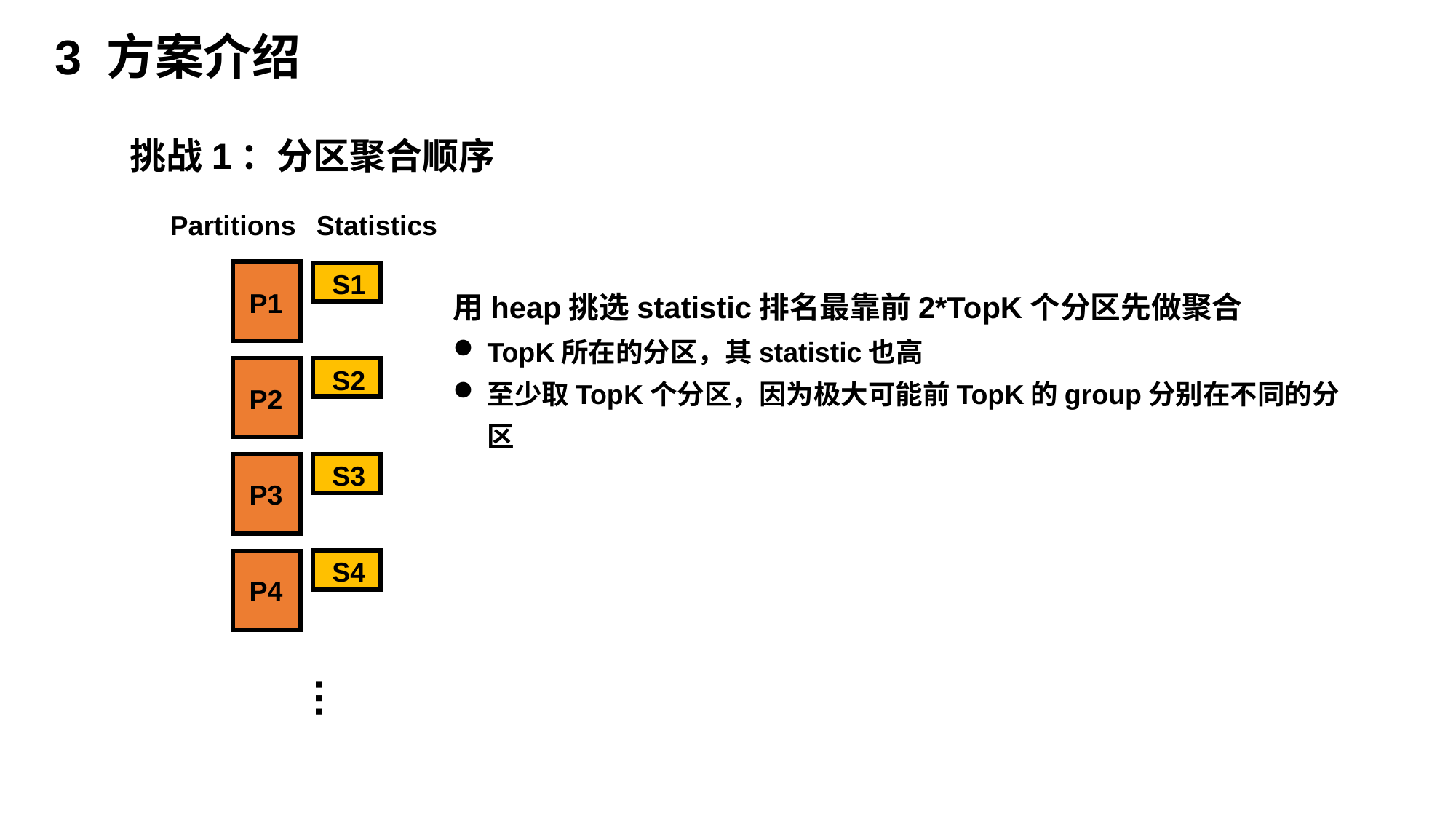

3 方案介绍
挑战1：分区聚合顺序
Partitions
Statistics

S1
用heap挑选statistic排名最靠前2*TopK个分区先做聚合
TopK所在的分区，其statistic也高
至少取TopK个分区，因为极大可能前TopK的group分别在不同的分区
P1
S2

P2
S3

P3
S4

P4
…